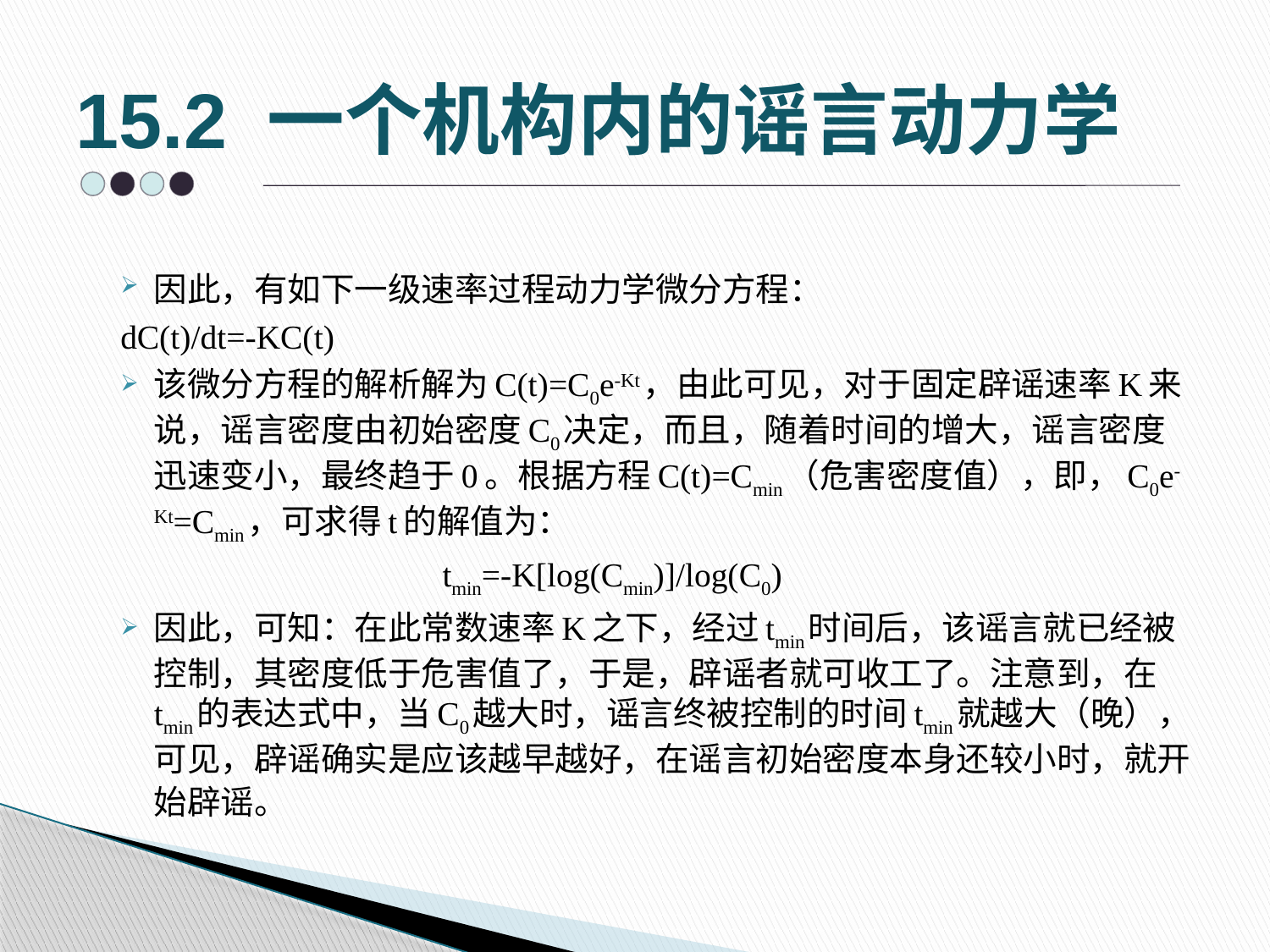

# 15.2 一个机构内的谣言动力学

因此，有如下一级速率过程动力学微分方程：
			dC(t)/dt=-KC(t)
该微分方程的解析解为C(t)=C0e-Kt，由此可见，对于固定辟谣速率K来说，谣言密度由初始密度C0决定，而且，随着时间的增大，谣言密度迅速变小，最终趋于0。根据方程C(t)=Cmin（危害密度值），即，C0e-Kt=Cmin，可求得t的解值为：
                                      tmin=-K[log(Cmin)]/log(C0)
因此，可知：在此常数速率K之下，经过tmin时间后，该谣言就已经被控制，其密度低于危害值了，于是，辟谣者就可收工了。注意到，在tmin的表达式中，当C0越大时，谣言终被控制的时间tmin就越大（晚），可见，辟谣确实是应该越早越好，在谣言初始密度本身还较小时，就开始辟谣。